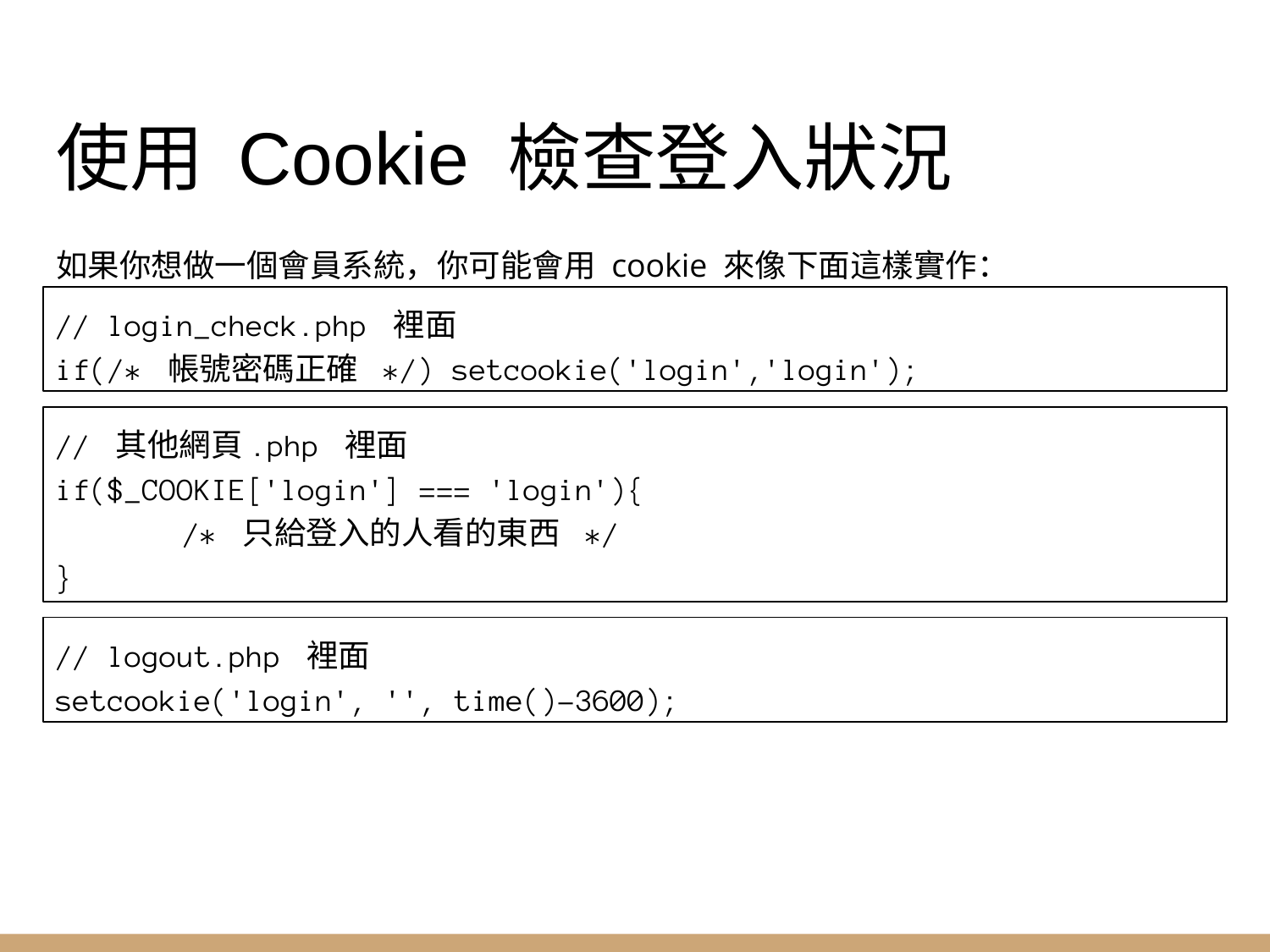

# 使用 Cookie 檢查登入狀況
如果你想做一個會員系統，你可能會用 cookie 來像下面這樣實作：
// login_check.php 裡面
if(/* 帳號密碼正確 */) setcookie('login','login');
// 其他網頁.php 裡面
if($_COOKIE['login'] === 'login'){
	/* 只給登入的人看的東西 */
}
// logout.php 裡面
setcookie('login', '', time()-3600);